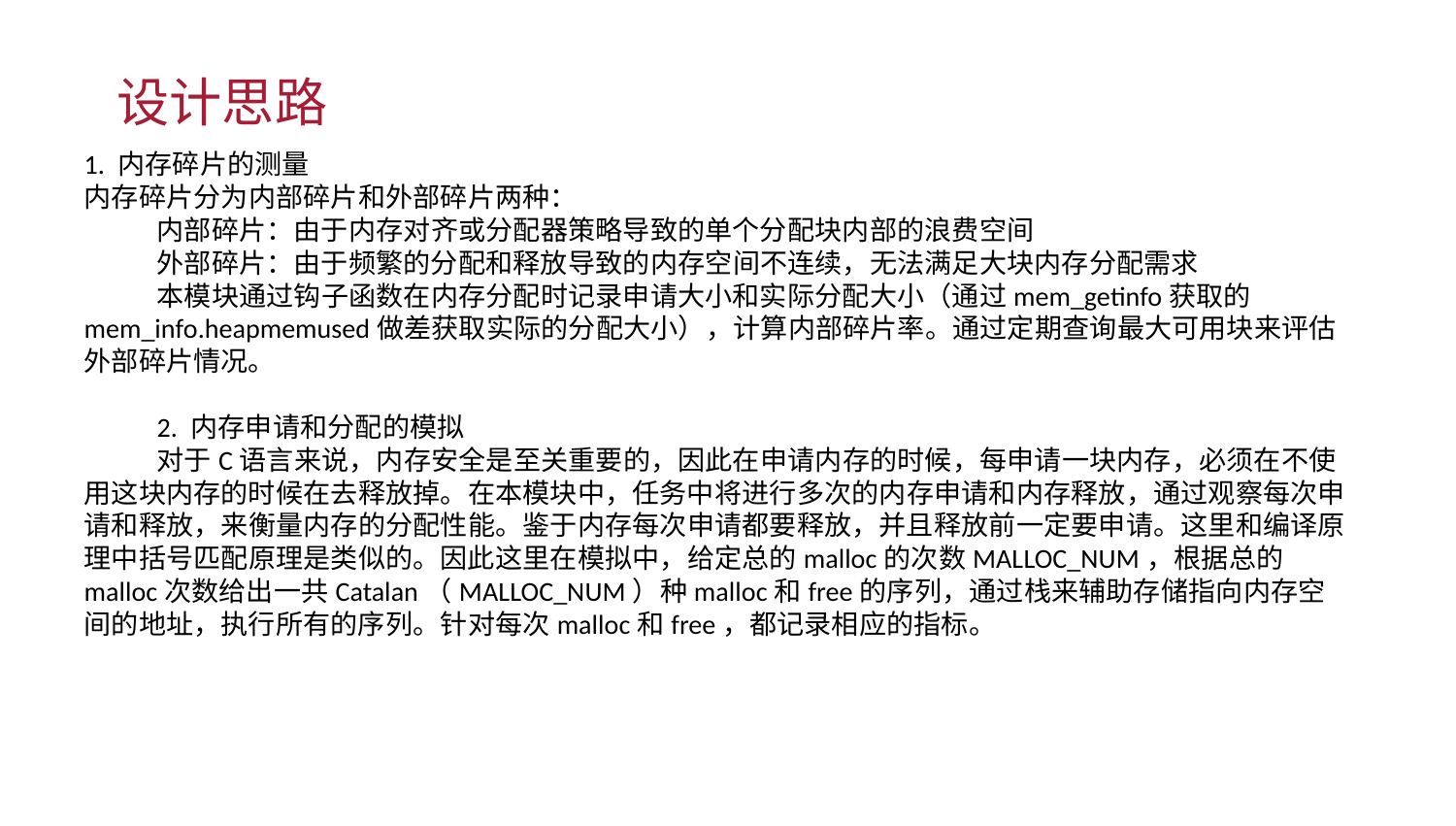

设计思路
1. 内存碎片的测量
内存碎片分为内部碎片和外部碎片两种：
内部碎片：由于内存对齐或分配器策略导致的单个分配块内部的浪费空间
外部碎片：由于频繁的分配和释放导致的内存空间不连续，无法满足大块内存分配需求
本模块通过钩子函数在内存分配时记录申请大小和实际分配大小（通过mem_getinfo获取的mem_info.heapmemused做差获取实际的分配大小），计算内部碎片率。通过定期查询最大可用块来评估外部碎片情况。

2. 内存申请和分配的模拟
对于C语言来说，内存安全是至关重要的，因此在申请内存的时候，每申请一块内存，必须在不使用这块内存的时候在去释放掉。在本模块中，任务中将进行多次的内存申请和内存释放，通过观察每次申请和释放，来衡量内存的分配性能。鉴于内存每次申请都要释放，并且释放前一定要申请。这里和编译原理中括号匹配原理是类似的。因此这里在模拟中，给定总的malloc的次数MALLOC_NUM，根据总的malloc次数给出一共Catalan（MALLOC_NUM）种malloc和free的序列，通过栈来辅助存储指向内存空间的地址，执行所有的序列。针对每次malloc和free，都记录相应的指标。